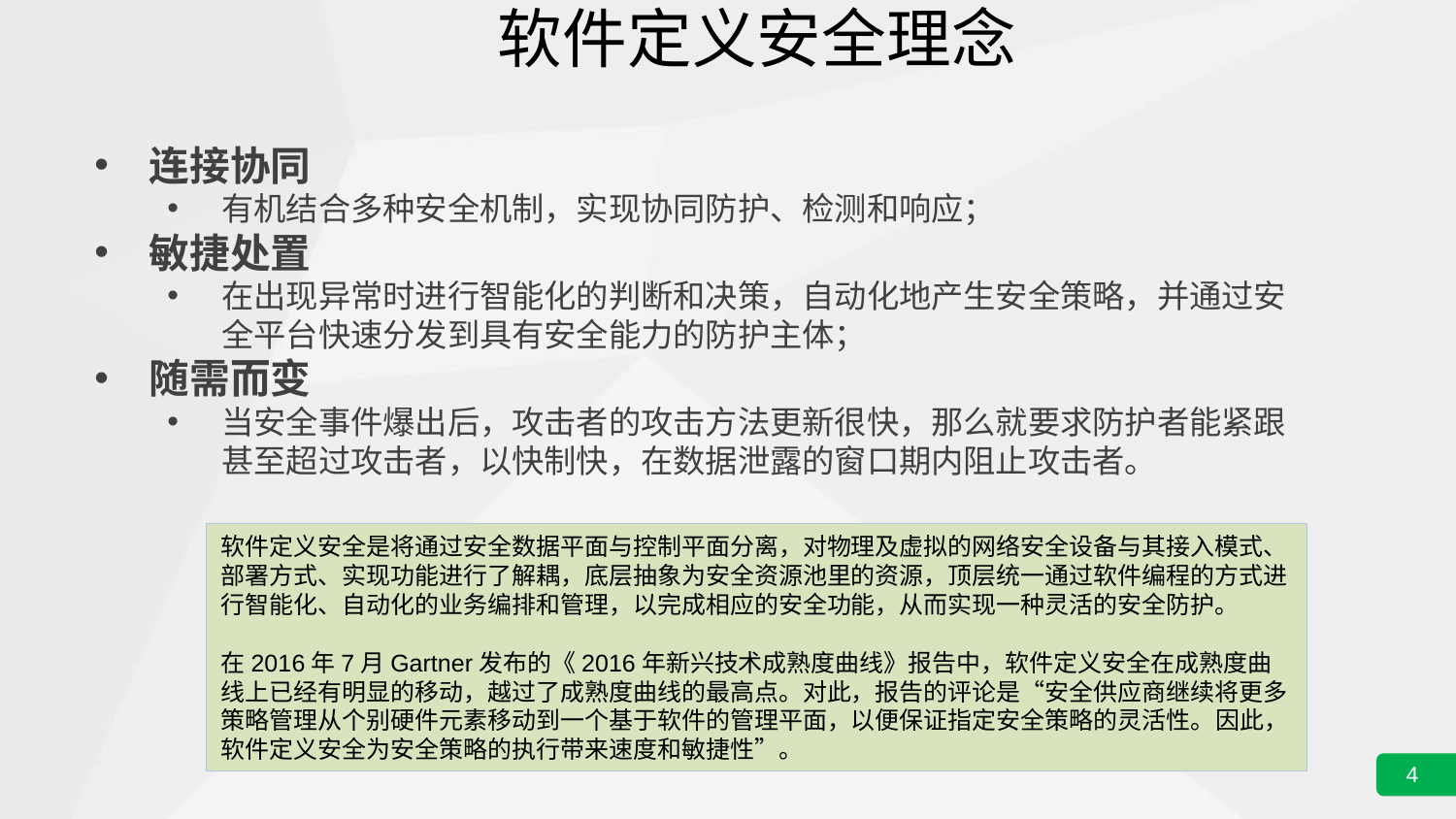

# 软件定义安全理念

连接协同
有机结合多种安全机制，实现协同防护、检测和响应；
敏捷处置
在出现异常时进行智能化的判断和决策，自动化地产生安全策略，并通过安全平台快速分发到具有安全能力的防护主体；
随需而变
当安全事件爆出后，攻击者的攻击方法更新很快，那么就要求防护者能紧跟甚至超过攻击者，以快制快，在数据泄露的窗口期内阻止攻击者。
软件定义安全是将通过安全数据平面与控制平面分离，对物理及虚拟的网络安全设备与其接入模式、部署方式、实现功能进行了解耦，底层抽象为安全资源池里的资源，顶层统一通过软件编程的方式进行智能化、自动化的业务编排和管理，以完成相应的安全功能，从而实现一种灵活的安全防护。

在2016年7月Gartner发布的《2016年新兴技术成熟度曲线》报告中，软件定义安全在成熟度曲线上已经有明显的移动，越过了成熟度曲线的最高点。对此，报告的评论是“安全供应商继续将更多策略管理从个别硬件元素移动到一个基于软件的管理平面，以便保证指定安全策略的灵活性。因此，软件定义安全为安全策略的执行带来速度和敏捷性”。